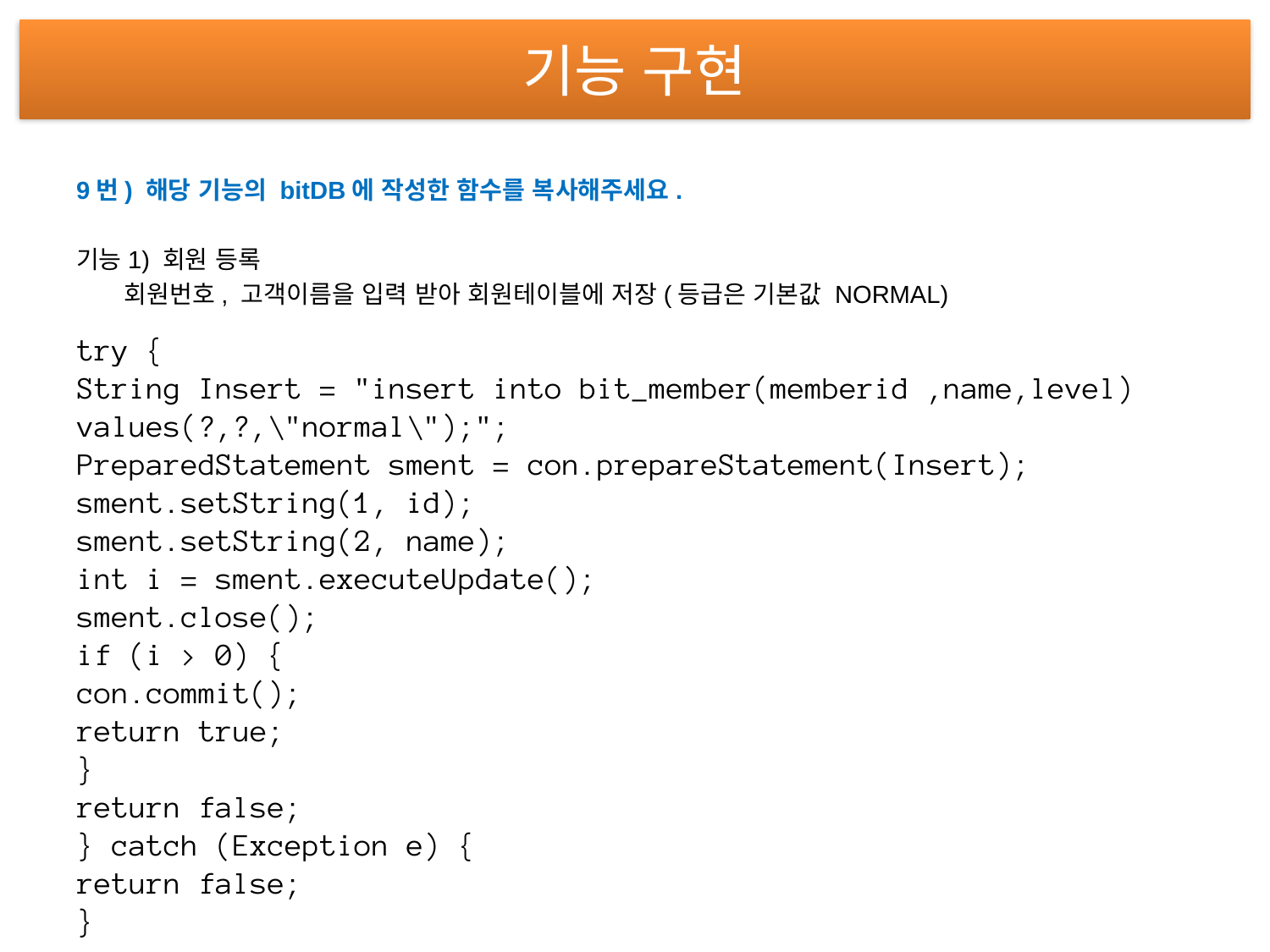

# 기능 구현
9번) 해당 기능의 bitDB에 작성한 함수를 복사해주세요.

기능1) 회원 등록
      회원번호, 고객이름을 입력 받아 회원테이블에 저장(등급은 기본값 NORMAL)

try {
String Insert = "insert into bit_member(memberid ,name,level) values(?,?,\"normal\");";
PreparedStatement sment = con.prepareStatement(Insert);
sment.setString(1, id);
sment.setString(2, name);
int i = sment.executeUpdate();
sment.close();
if (i > 0) {
con.commit();
return true;
}
return false;
} catch (Exception e) {
return false;
}